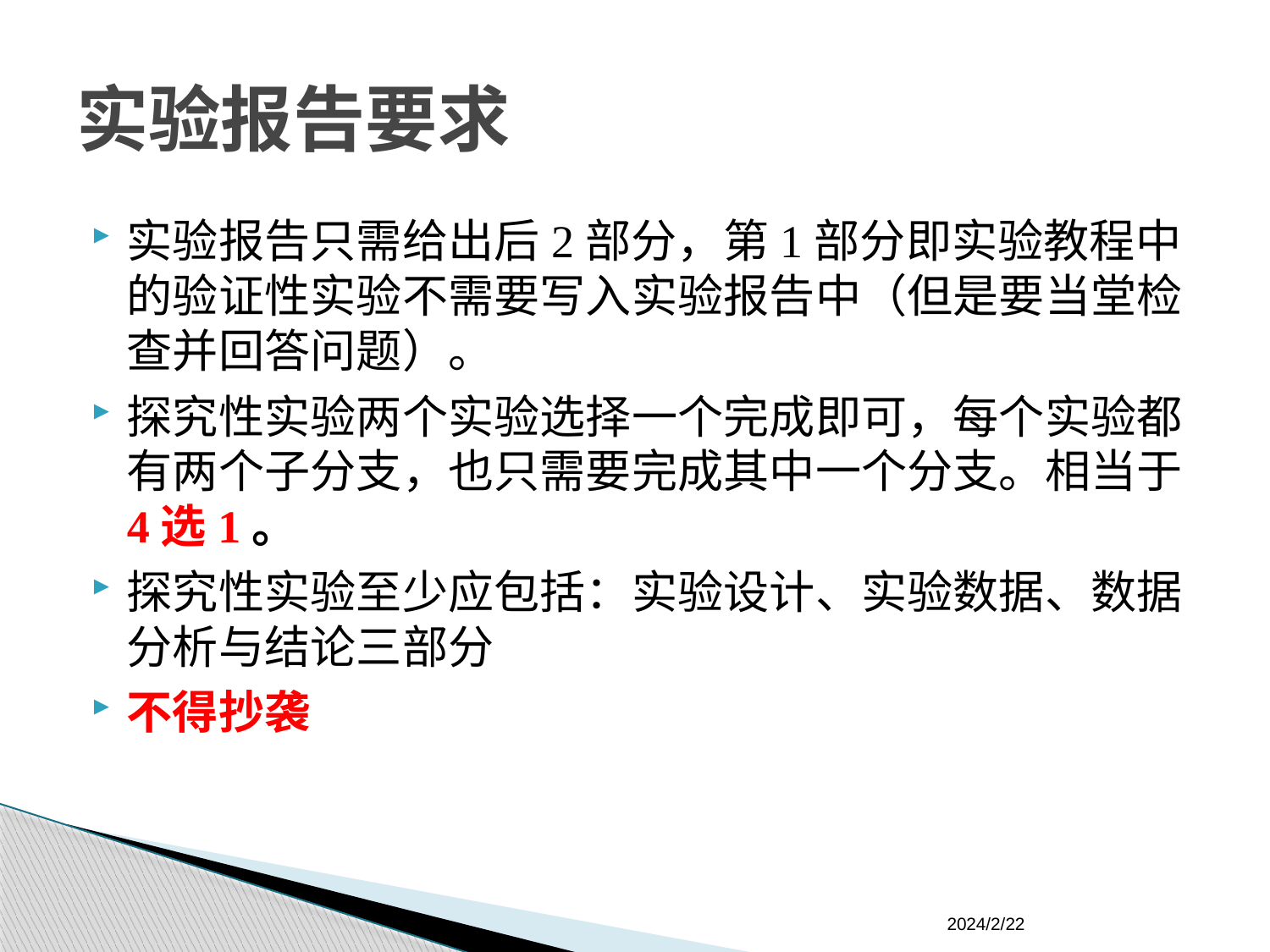

# 实验报告要求
实验报告只需给出后2部分，第1部分即实验教程中的验证性实验不需要写入实验报告中（但是要当堂检查并回答问题）。
探究性实验两个实验选择一个完成即可，每个实验都有两个子分支，也只需要完成其中一个分支。相当于4选1。
探究性实验至少应包括：实验设计、实验数据、数据分析与结论三部分
不得抄袭
2024/2/22